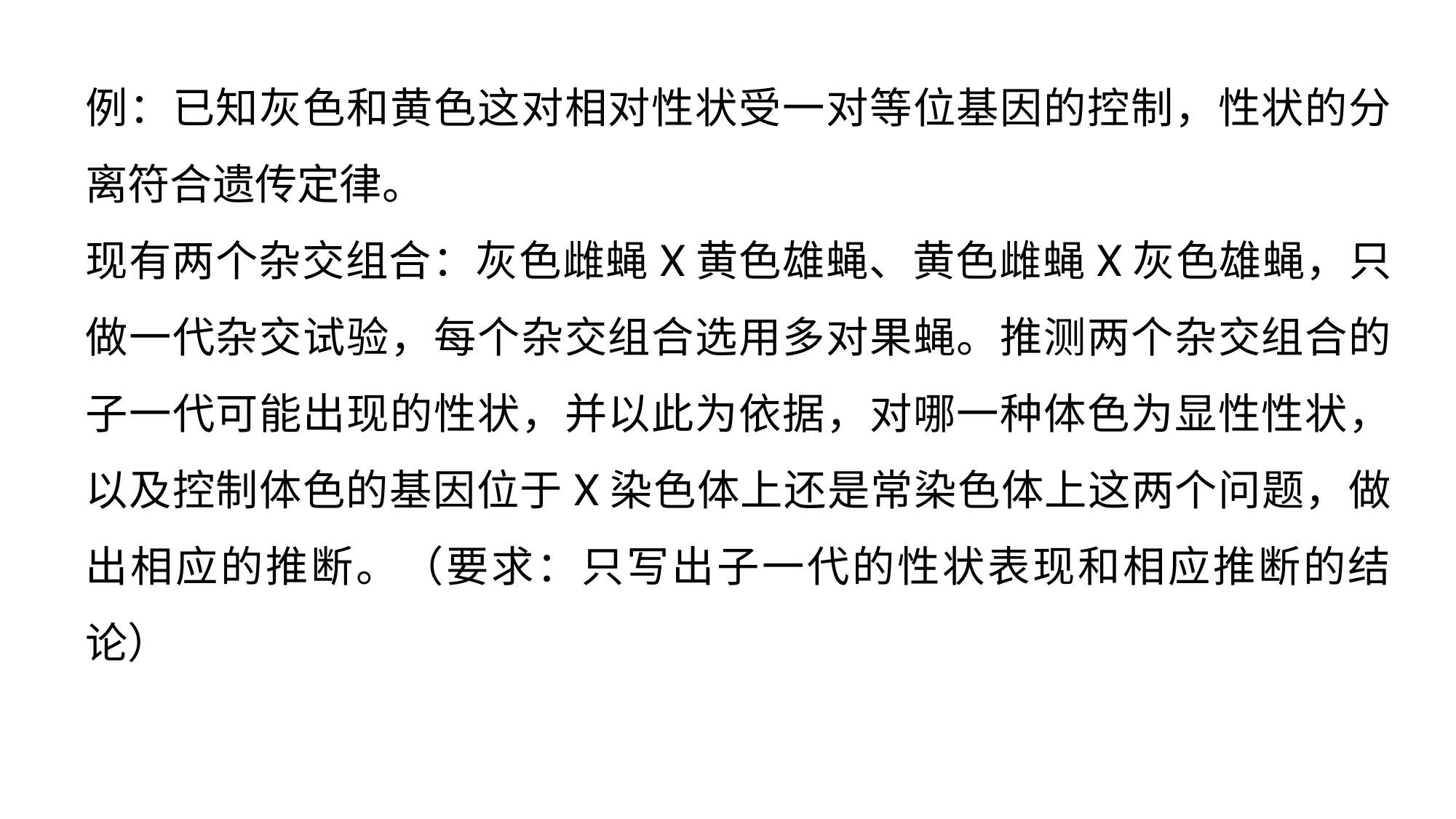

例：已知灰色和黄色这对相对性状受一对等位基因的控制，性状的分离符合遗传定律。
现有两个杂交组合：灰色雌蝇Х黄色雄蝇、黄色雌蝇Х灰色雄蝇，只做一代杂交试验，每个杂交组合选用多对果蝇。推测两个杂交组合的子一代可能出现的性状，并以此为依据，对哪一种体色为显性性状，以及控制体色的基因位于X染色体上还是常染色体上这两个问题，做出相应的推断。（要求：只写出子一代的性状表现和相应推断的结论）